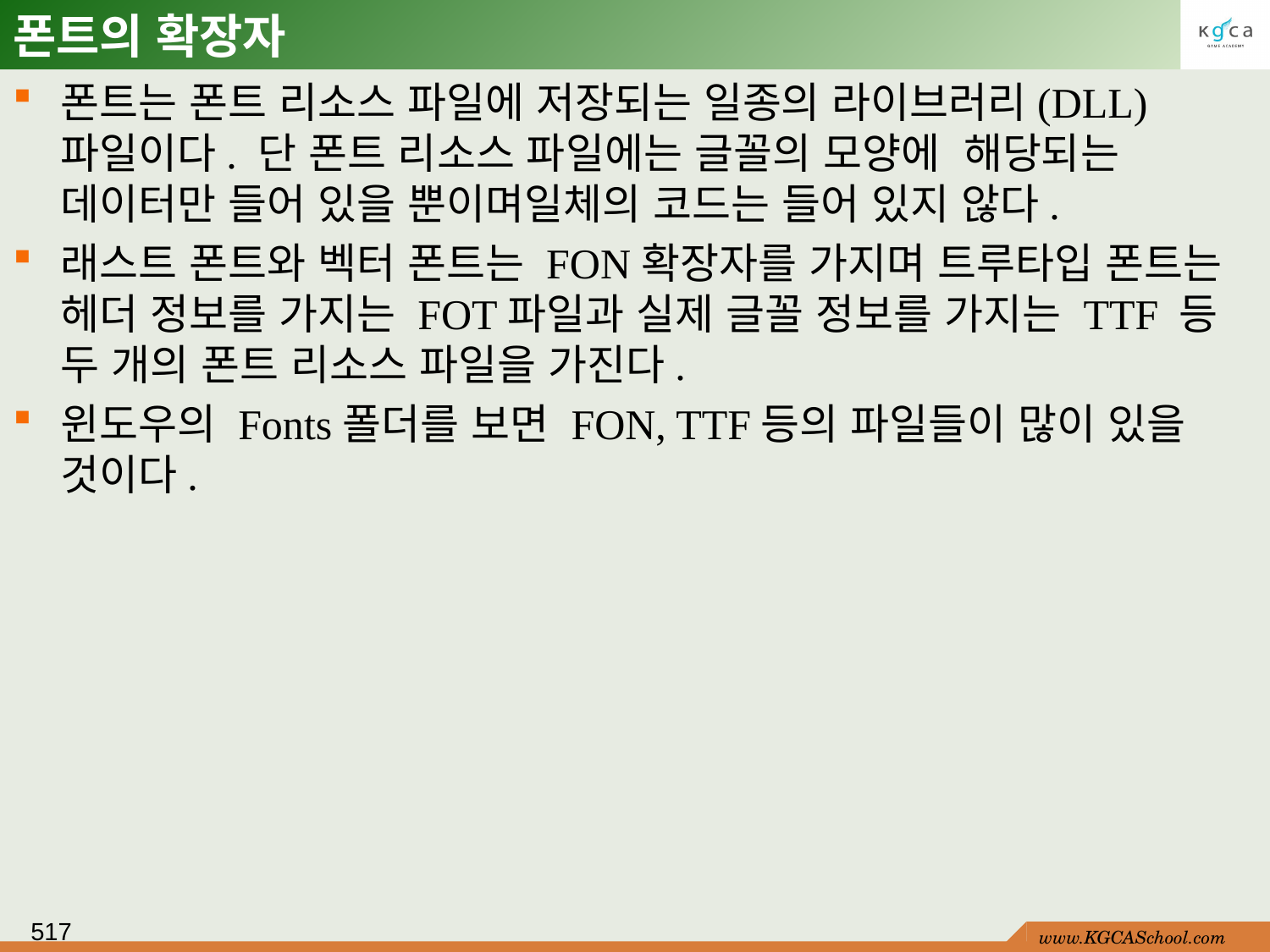

# 폰트의 확장자
폰트는 폰트 리소스 파일에 저장되는 일종의 라이브러리(DLL)파일이다. 단 폰트 리소스 파일에는 글꼴의 모양에  해당되는 데이터만 들어 있을 뿐이며일체의 코드는 들어 있지 않다.
래스트 폰트와 벡터 폰트는 FON확장자를 가지며 트루타입 폰트는 헤더 정보를 가지는 FOT파일과 실제 글꼴 정보를 가지는 TTF 등 두 개의 폰트 리소스 파일을 가진다.
윈도우의 Fonts폴더를 보면 FON, TTF등의 파일들이 많이 있을 것이다.
517